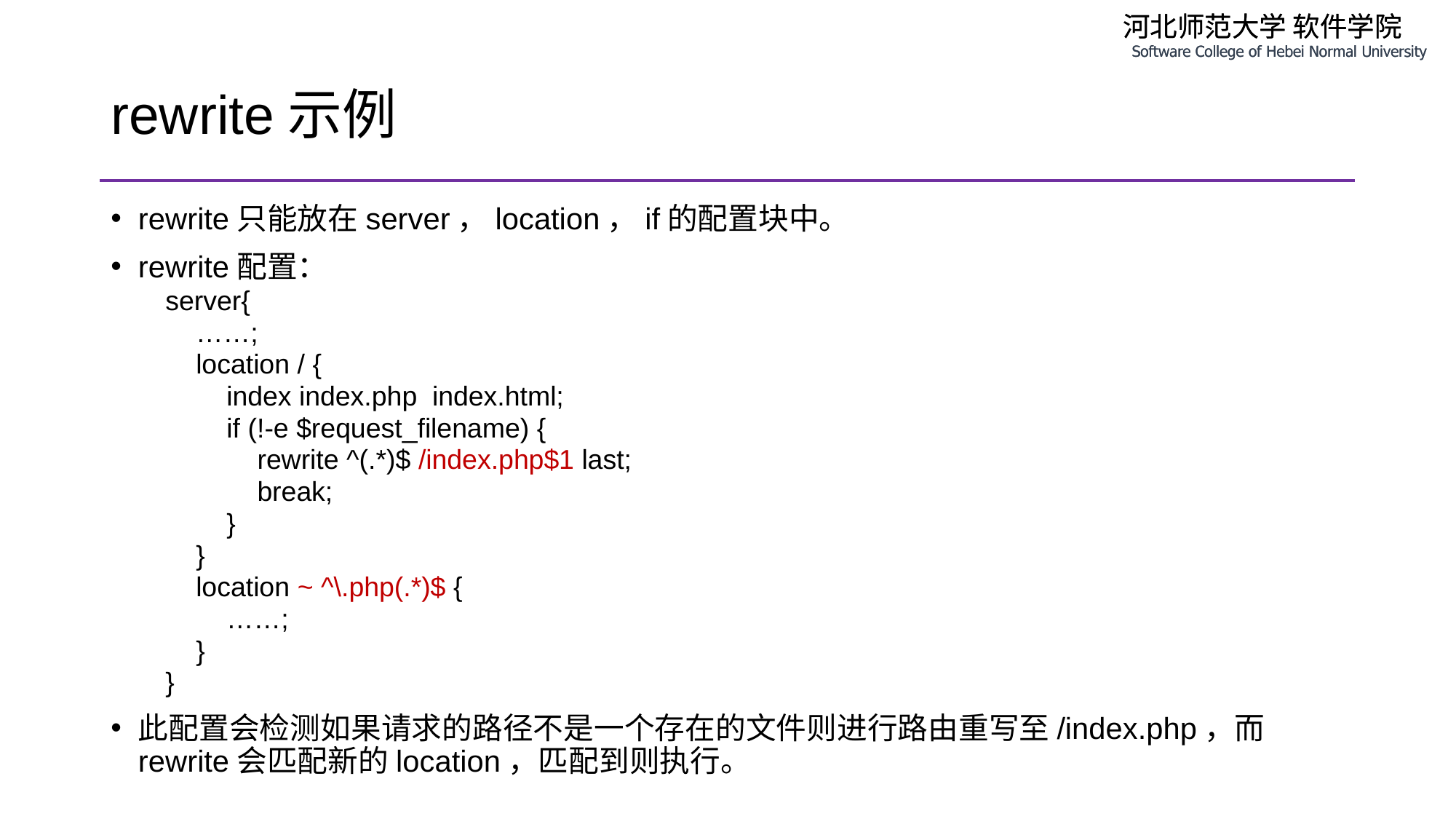

# rewrite示例
rewrite只能放在server，location，if的配置块中。
rewrite配置：
server{
    ……;
    location / {
        index index.php  index.html;
        if (!-e $request_filename) {
            rewrite ^(.*)$ /index.php$1 last;
            break;
        }
    }
    location ~ ^\.php(.*)$ {
        ……;
    }
}
此配置会检测如果请求的路径不是一个存在的文件则进行路由重写至/index.php，而rewrite会匹配新的location，匹配到则执行。